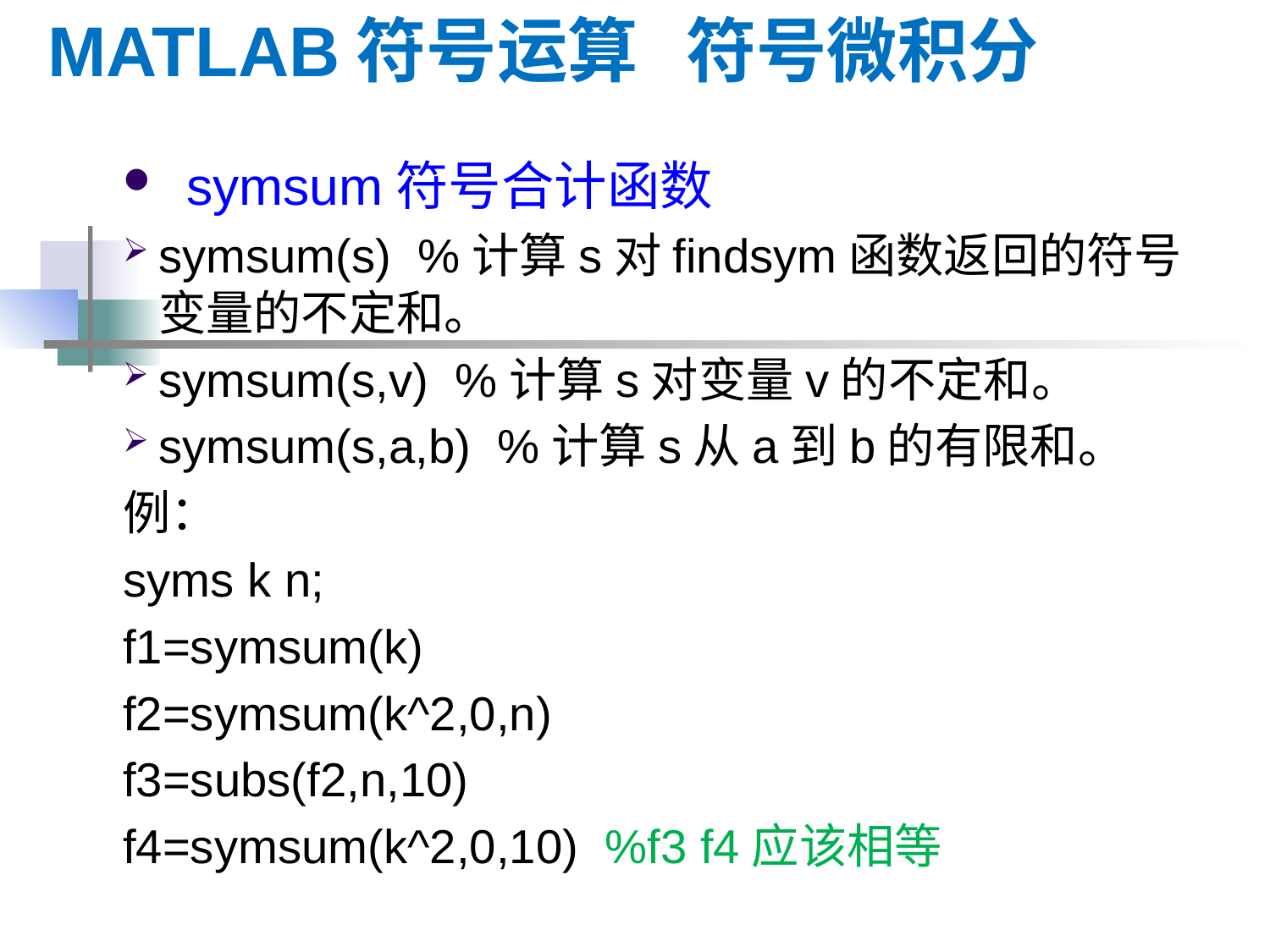

# MATLAB符号运算   符号微积分
symsum符号合计函数
symsum(s)  %计算s对findsym函数返回的符号变量的不定和。
symsum(s,v)  %计算s对变量v的不定和。
symsum(s,a,b)  %计算s从a到b的有限和。
例：
syms k n;
f1=symsum(k)
f2=symsum(k^2,0,n)
f3=subs(f2,n,10)
f4=symsum(k^2,0,10)  %f3 f4应该相等